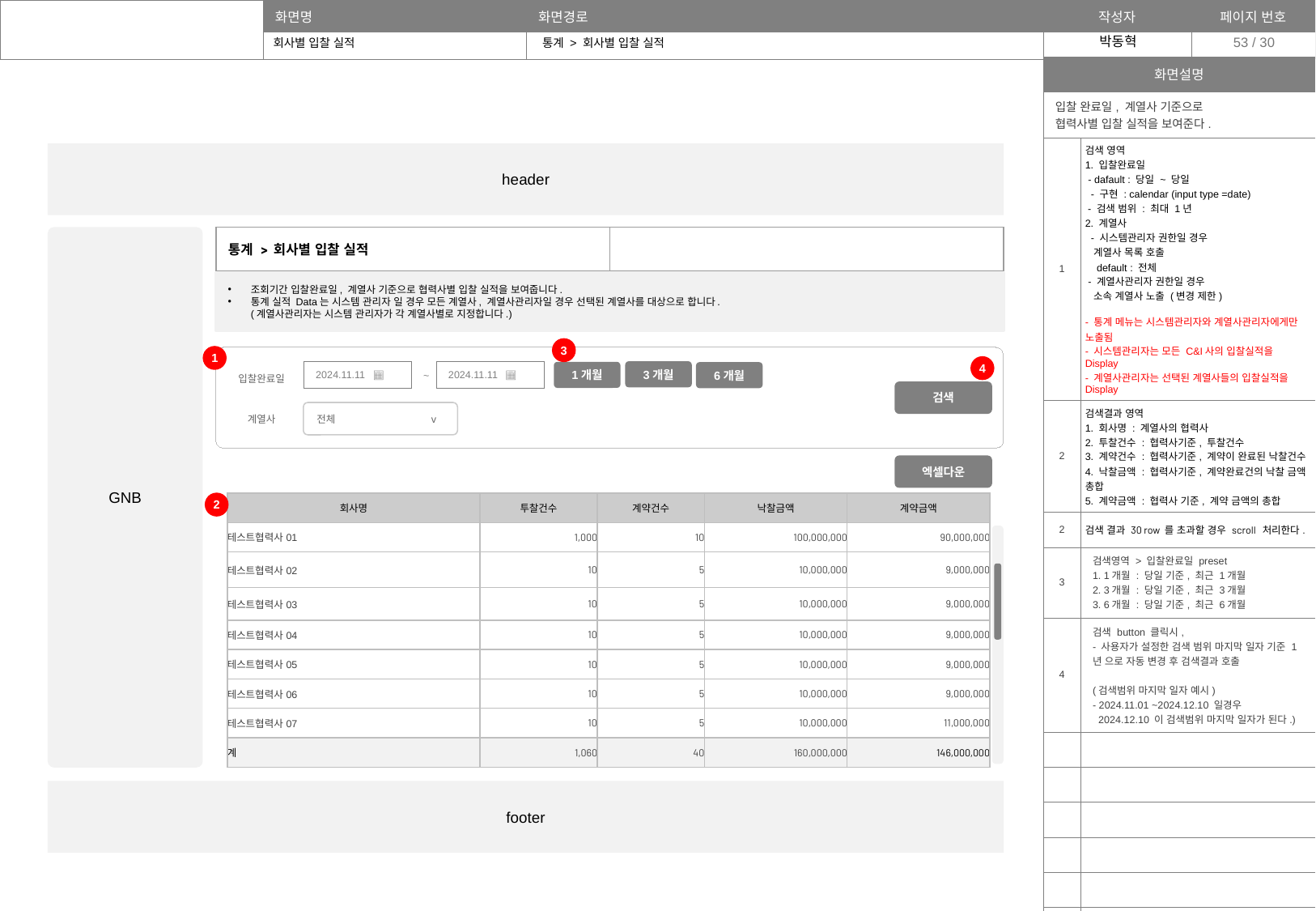

53

회사별 입찰 실적
통계 > 회사별 입찰 실적
| 화면설명 |  |
| --- | --- |
| 입찰 완료일, 계열사 기준으로 협력사별 입찰 실적을 보여준다. |  |
| 1 | 검색 영역 1. 입찰완료일 - dafault : 당일 ~ 당일 - 구현 : calendar (input type =date) - 검색 범위 : 최대 1년 2. 계열사 - 시스템관리자 권한일 경우 계열사 목록 호출 default : 전체 - 계열사관리자 권한일 경우 소속 계열사 노출 (변경 제한) - 통계 메뉴는 시스템관리자와 계열사관리자에게만 노출됨 - 시스템관리자는 모든 C&I사의 입찰실적을 Display - 계열사관리자는 선택된 계열사들의 입찰실적을 Display |
| 2 | 검색결과 영역 1. 회사명 : 계열사의 협력사 2. 투찰건수 : 협력사기준, 투찰건수 3. 계약건수 : 협력사기준, 계약이 완료된 낙찰건수 4. 낙찰금액 : 협력사기준, 계약완료건의 낙찰 금액 총합 5. 계약금액 : 협력사 기준, 계약 금액의 총합 |
| 2 | 검색 결과 30 row 를 초과할 경우 scroll 처리한다. |
| 3 | 검색영역 > 입찰완료일 preset 1. 1개월 : 당일 기준, 최근 1개월 2. 3개월 : 당일 기준, 최근 3개월 3. 6개월 : 당일 기준, 최근 6개월 |
| 4 | 검색 button 클릭시, - 사용자가 설정한 검색 범위 마지막 일자 기준 1년 으로 자동 변경 후 검색결과 호출 (검색범위 마지막 일자 예시) - 2024.11.01 ~2024.12.10 일경우 2024.12.10 이 검색범위 마지막 일자가 된다.) |
|  |  |
|  |  |
|  |  |
|  |  |
|  |  |
|  |  |
header
GNB
| 통계 > 회사별 입찰 실적 |  |
| --- | --- |
조회기간 입찰완료일, 계열사 기준으로 협력사별 입찰 실적을 보여줍니다.
통계 실적 Data는 시스템 관리자 일 경우 모든 계열사, 계열사관리자일 경우 선택된 계열사를 대상으로 합니다.
(계열사관리자는 시스템 관리자가 각 계열사별로 지정합니다.)
3
1

4
3개월
2024.11.11   📅
2024.11.11   📅
1개월
~
입찰완료일
6개월
검색
계열사
전체                                 v
엑셀다운
2
| 회사명 | 투찰건수 | 계약건수 | 낙찰금액 | 계약금액 |
| --- | --- | --- | --- | --- |
| 테스트협력사01 | 1,000 | 10 | 100,000,000 | 90,000,000 |
| 테스트협력사02 | 10 | 5 | 10,000,000 | 9,000,000 |
| 테스트협력사03 | 10 | 5 | 10,000,000 | 9,000,000 |
| 테스트협력사04 | 10 | 5 | 10,000,000 | 9,000,000 |
| 테스트협력사05 | 10 | 5 | 10,000,000 | 9,000,000 |
| 테스트협력사06 | 10 | 5 | 10,000,000 | 9,000,000 |
| 테스트협력사07 | 10 | 5 | 10,000,000 | 11,000,000 |
| 계 | 1,060 | 40 | 160,000,000 | 146,000,000 |

footer